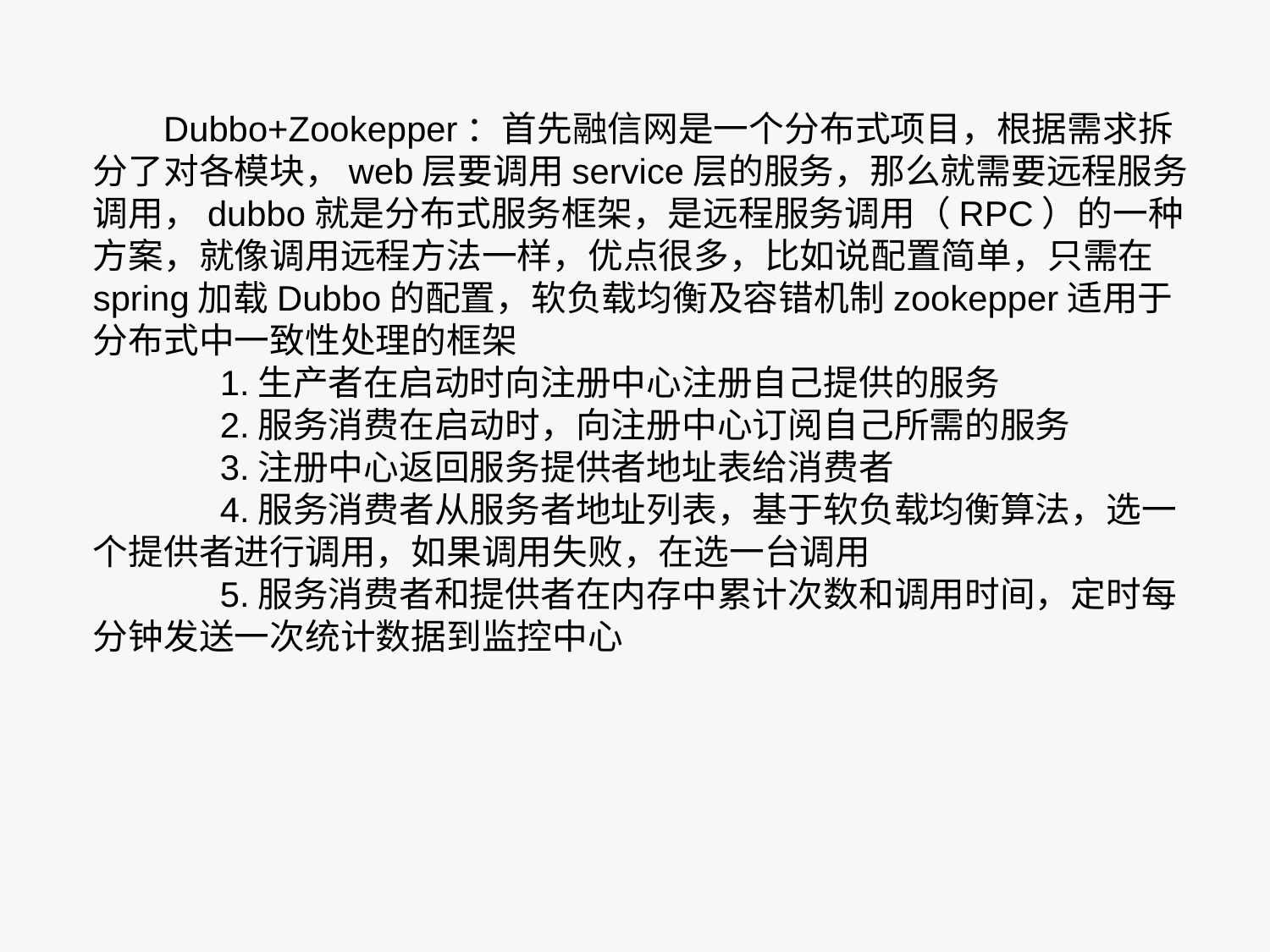

Dubbo+Zookepper：首先融信网是一个分布式项目，根据需求拆分了对各模块，web层要调用service层的服务，那么就需要远程服务调用，dubbo就是分布式服务框架，是远程服务调用（RPC）的一种方案，就像调用远程方法一样，优点很多，比如说配置简单，只需在spring加载Dubbo的配置，软负载均衡及容错机制zookepper适用于分布式中一致性处理的框架
	1.生产者在启动时向注册中心注册自己提供的服务
	2.服务消费在启动时，向注册中心订阅自己所需的服务
	3.注册中心返回服务提供者地址表给消费者
	4.服务消费者从服务者地址列表，基于软负载均衡算法，选一个提供者进行调用，如果调用失败，在选一台调用
	5.服务消费者和提供者在内存中累计次数和调用时间，定时每分钟发送一次统计数据到监控中心